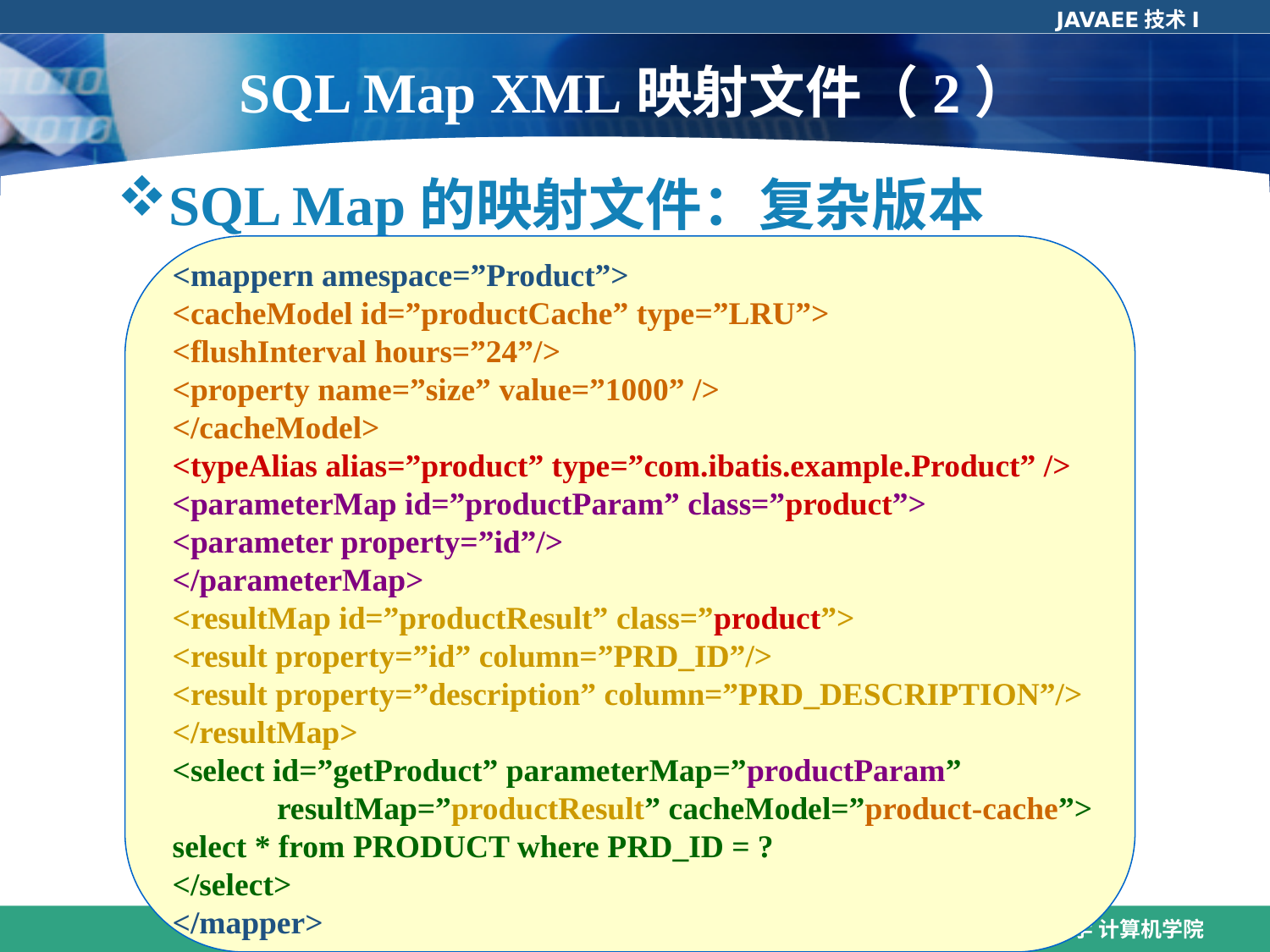

# SQL Map XML映射文件（2）
SQL Map的映射文件：复杂版本
<mappern amespace=”Product”>
<cacheModel id=”productCache” type=”LRU”>
<flushInterval hours=”24”/>
<property name=”size” value=”1000” />
</cacheModel>
<typeAlias alias=”product” type=”com.ibatis.example.Product” />
<parameterMap id=”productParam” class=”product”>
<parameter property=”id”/>
</parameterMap>
<resultMap id=”productResult” class=”product”>
<result property=”id” column=”PRD_ID”/>
<result property=”description” column=”PRD_DESCRIPTION”/>
</resultMap>
<select id=”getProduct” parameterMap=”productParam”
             resultMap=”productResult” cacheModel=”product-cache”>
select * from PRODUCT where PRD_ID = ?
</select>
</mapper>